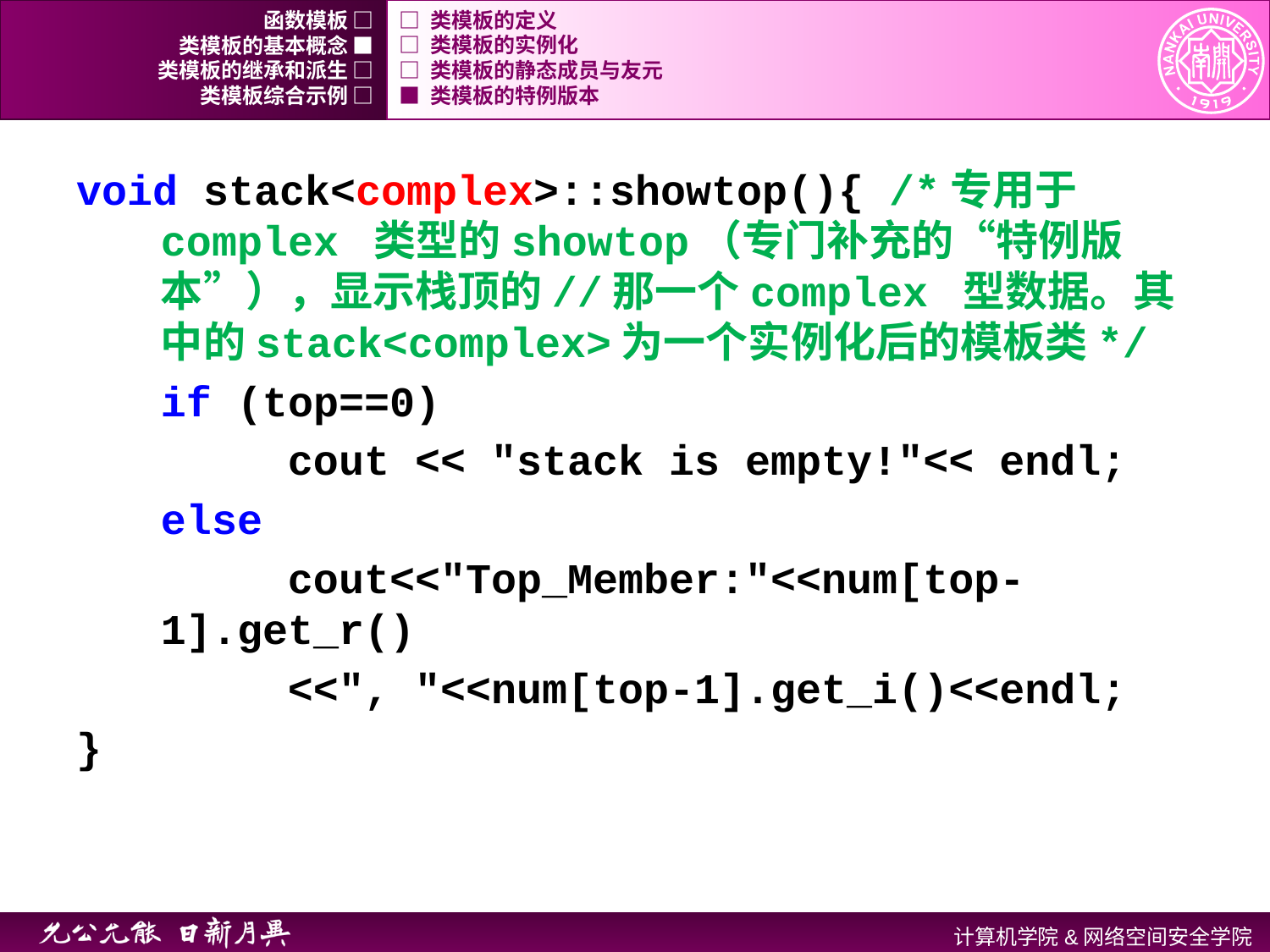

函数模板 □
□ 类模板的定义
类模板的基本概念 ■
□ 类模板的实例化
类模板的继承和派生 □
□ 类模板的静态成员与友元
类模板综合示例 □
■ 类模板的特例版本
void stack<complex>::showtop(){ /*专用于complex 类型的showtop（专门补充的“特例版本”），显示栈顶的//那一个complex 型数据。其中的stack<complex>为一个实例化后的模板类*/
	if (top==0)
		cout << "stack is empty!"<< endl;
	else
		cout<<"Top_Member:"<<num[top-1].get_r()
		<<", "<<num[top-1].get_i()<<endl;
}